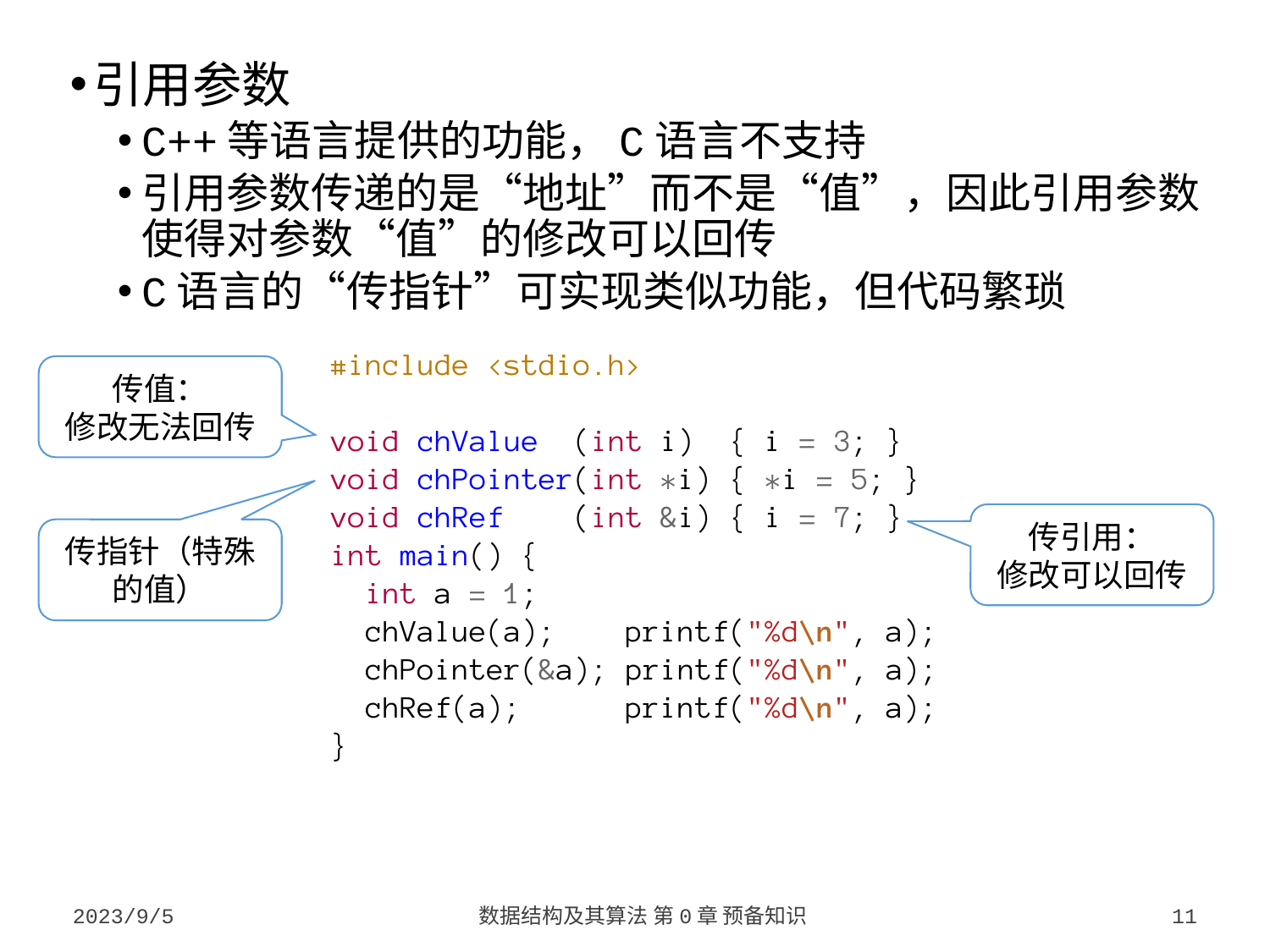

引用参数
C++等语言提供的功能，C语言不支持
引用参数传递的是“地址”而不是“值”，因此引用参数使得对参数“值”的修改可以回传
C语言的“传指针”可实现类似功能，但代码繁琐
#include <stdio.h>

void chValue  (int i)  { i = 3; }
void chPointer(int *i) { *i = 5; }
void chRef    (int &i) { i = 7; }
int main() {
  int a = 1;
  chValue(a);    printf("%d\n", a);
  chPointer(&a); printf("%d\n", a);
  chRef(a);      printf("%d\n", a);
}
传值：
修改无法回传
传引用：
修改可以回传
传指针（特殊的值）
2023/9/5
数据结构及其算法 第0章 预备知识
11